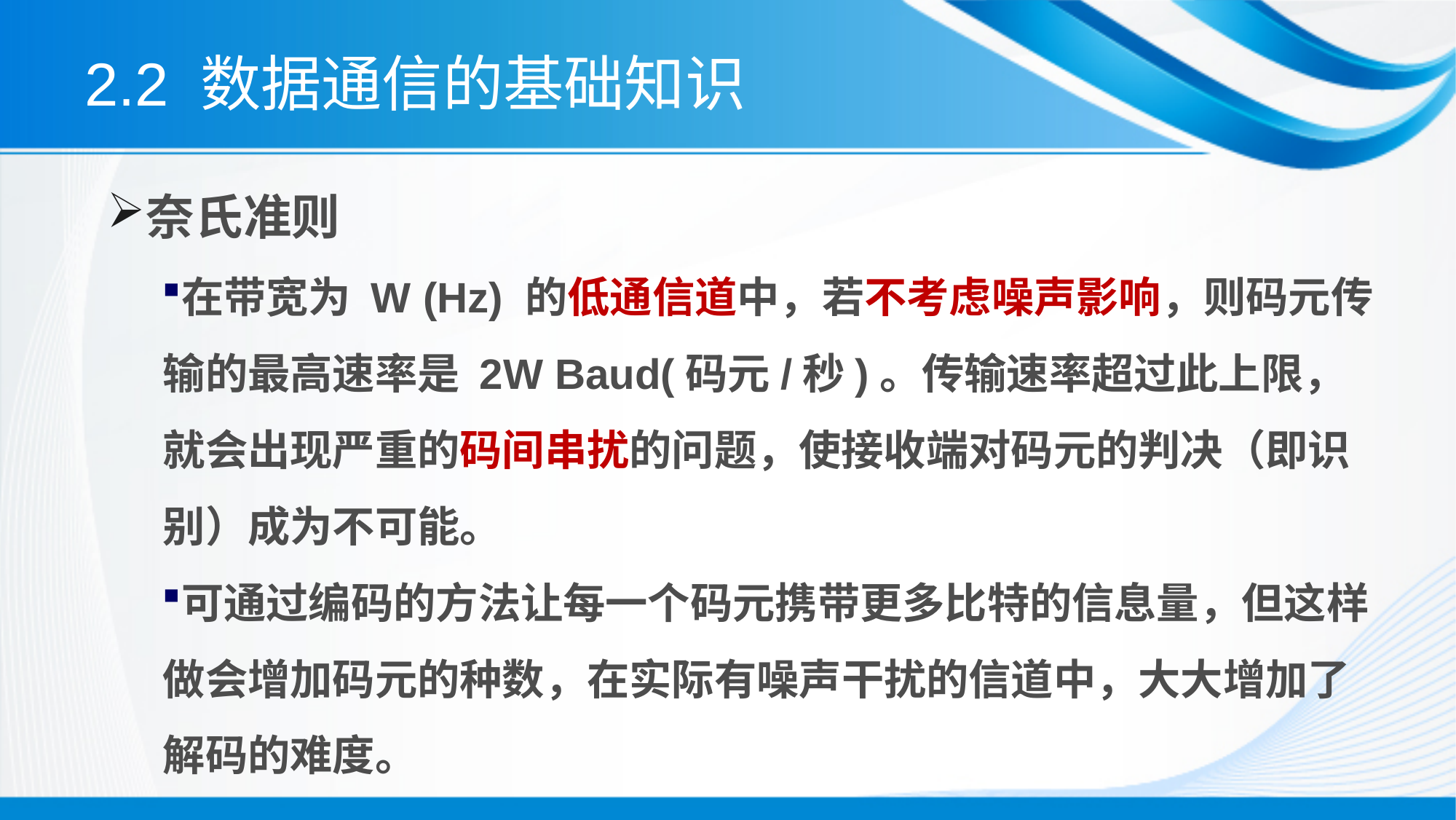

# 2.2 数据通信的基础知识
奈氏准则
在带宽为 W (Hz) 的低通信道中，若不考虑噪声影响，则码元传输的最高速率是 2W Baud(码元/秒)。传输速率超过此上限，就会出现严重的码间串扰的问题，使接收端对码元的判决（即识别）成为不可能。
可通过编码的方法让每一个码元携带更多比特的信息量，但这样做会增加码元的种数，在实际有噪声干扰的信道中，大大增加了解码的难度。